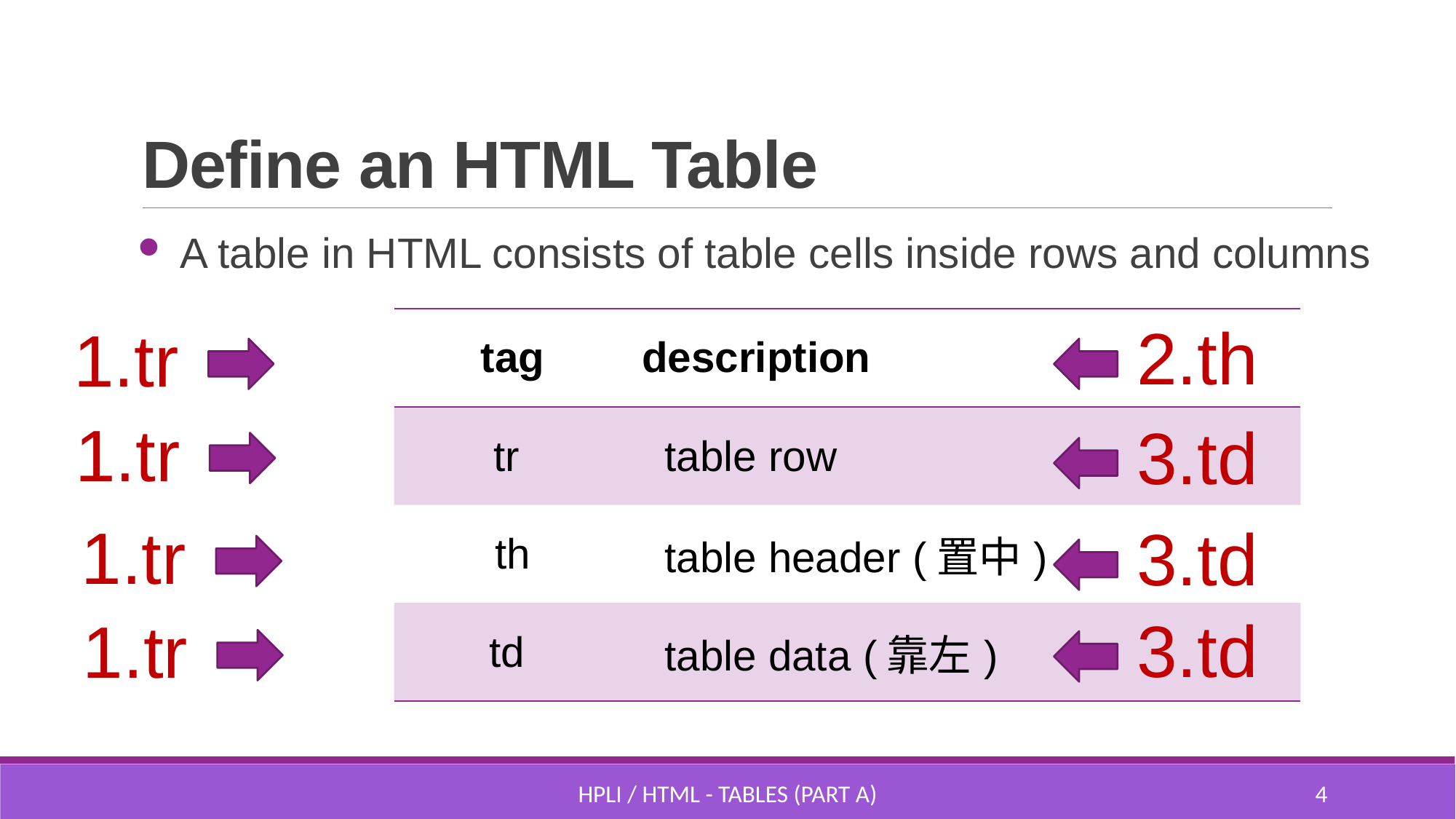

# Define an HTML Table
A table in HTML consists of table cells inside rows and columns
2.th
1.tr
| tag | description |
| --- | --- |
| tr | table row |
| th | table header (置中) |
| td | table data (靠左) |

1.tr
3.td

1.tr
3.td

3.td
1.tr

HPLI / HTML - Tables (part A)
4